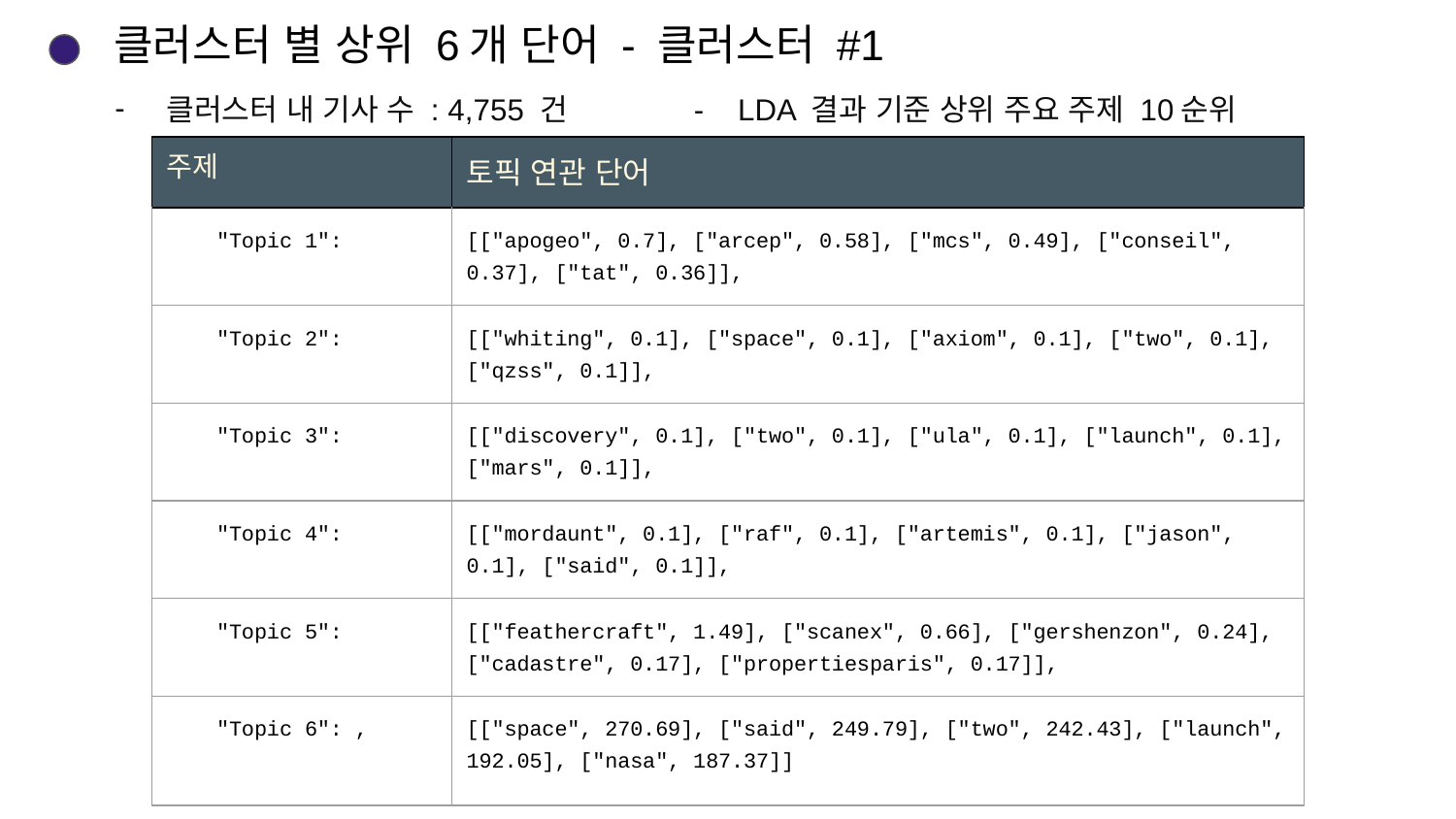

# 클러스터 별 상위 6개 단어 - 클러스터 #1

클러스터 내 기사 수 : 4,755 건              -    LDA 결과 기준 상위 주요 주제 10순위
| 주제 | 토픽 연관 단어 |
| --- | --- |
| "Topic 1": | [["apogeo", 0.7], ["arcep", 0.58], ["mcs", 0.49], ["conseil", 0.37], ["tat", 0.36]], |
| "Topic 2": | [["whiting", 0.1], ["space", 0.1], ["axiom", 0.1], ["two", 0.1], ["qzss", 0.1]], |
| "Topic 3": | [["discovery", 0.1], ["two", 0.1], ["ula", 0.1], ["launch", 0.1], ["mars", 0.1]], |
| "Topic 4": | [["mordaunt", 0.1], ["raf", 0.1], ["artemis", 0.1], ["jason", 0.1], ["said", 0.1]], |
| "Topic 5": | [["feathercraft", 1.49], ["scanex", 0.66], ["gershenzon", 0.24], ["cadastre", 0.17], ["propertiesparis", 0.17]], |
| "Topic 6": , | [["space", 270.69], ["said", 249.79], ["two", 242.43], ["launch", 192.05], ["nasa", 187.37]] |